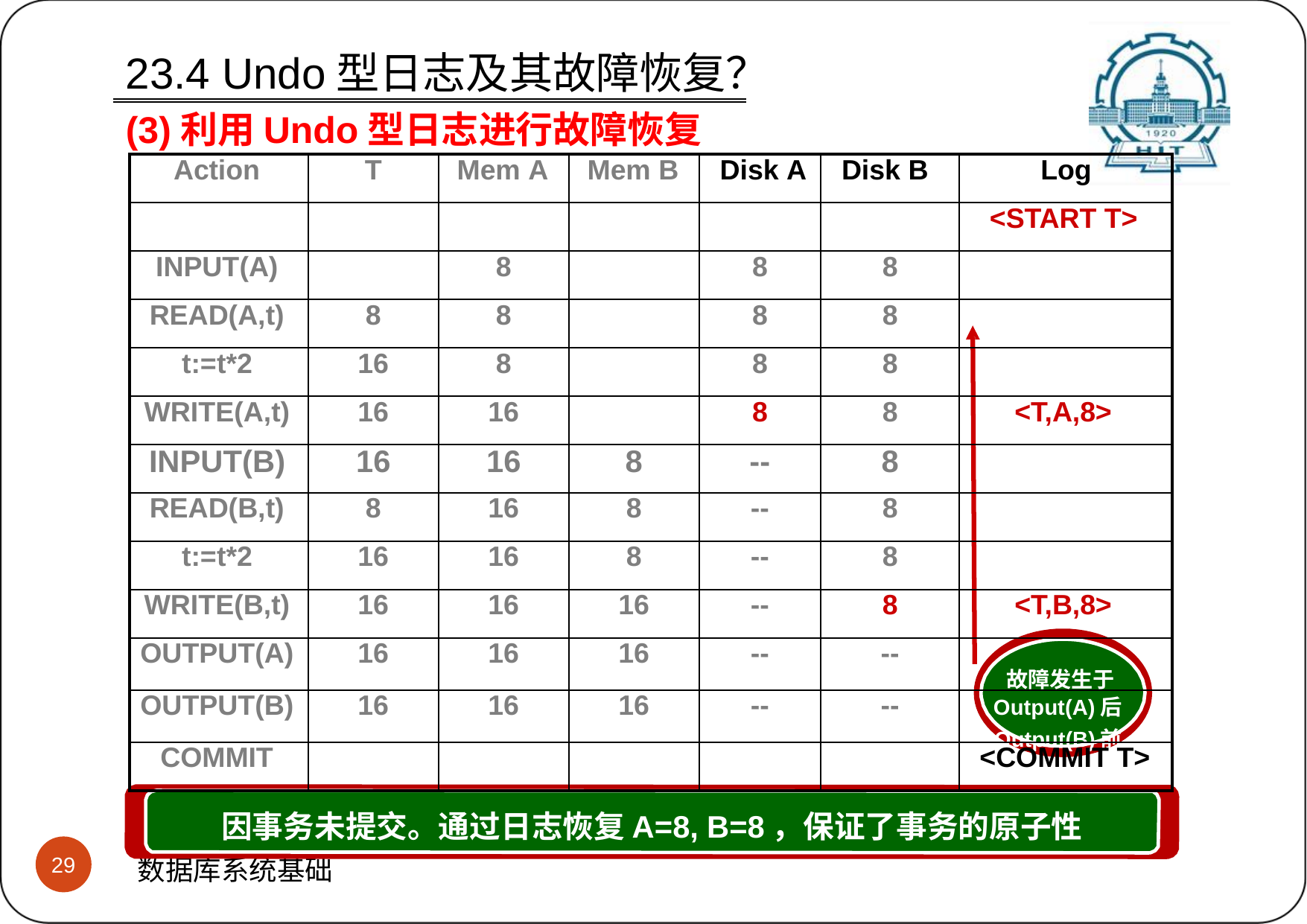

# 23.4 Undo型日志及其故障恢复？ (3)利用Undo型日志进行故障恢复

| Action | T | Mem A | Mem B | Disk A | Disk B | Log |
| --- | --- | --- | --- | --- | --- | --- |
|  |  |  |  |  |  | <START T> |
| INPUT(A) |  | 8 |  | 8 | 8 |  |
| READ(A,t) | 8 | 8 |  | 8 | 8 |  |
| t:=t\*2 | 16 | 8 |  | 8 | 8 |  |
| WRITE(A,t) | 16 | 16 |  | 8 | 8 | <T,A,8> |
| INPUT(B) | 16 | 16 | 8 | -- | 8 |  |
| READ(B,t) | 8 | 16 | 8 | -- | 8 |  |
| t:=t\*2 | 16 | 16 | 8 | -- | 8 |  |
| WRITE(B,t) | 16 | 16 | 16 | -- | 8 | <T,B,8> |
| OUTPUT(A) | 16 | 16 | 16 | -- | -- | 故障发生于 |
| OUTPUT(B) | 16 | 16 | 16 | -- | -- | Output(A)后 Output(B)前 |
| COMMIT |  |  |  |  |  | <COMMIT T> |

因事务未提交。通过日志恢复A=8, B=8，保证了事务的原子性